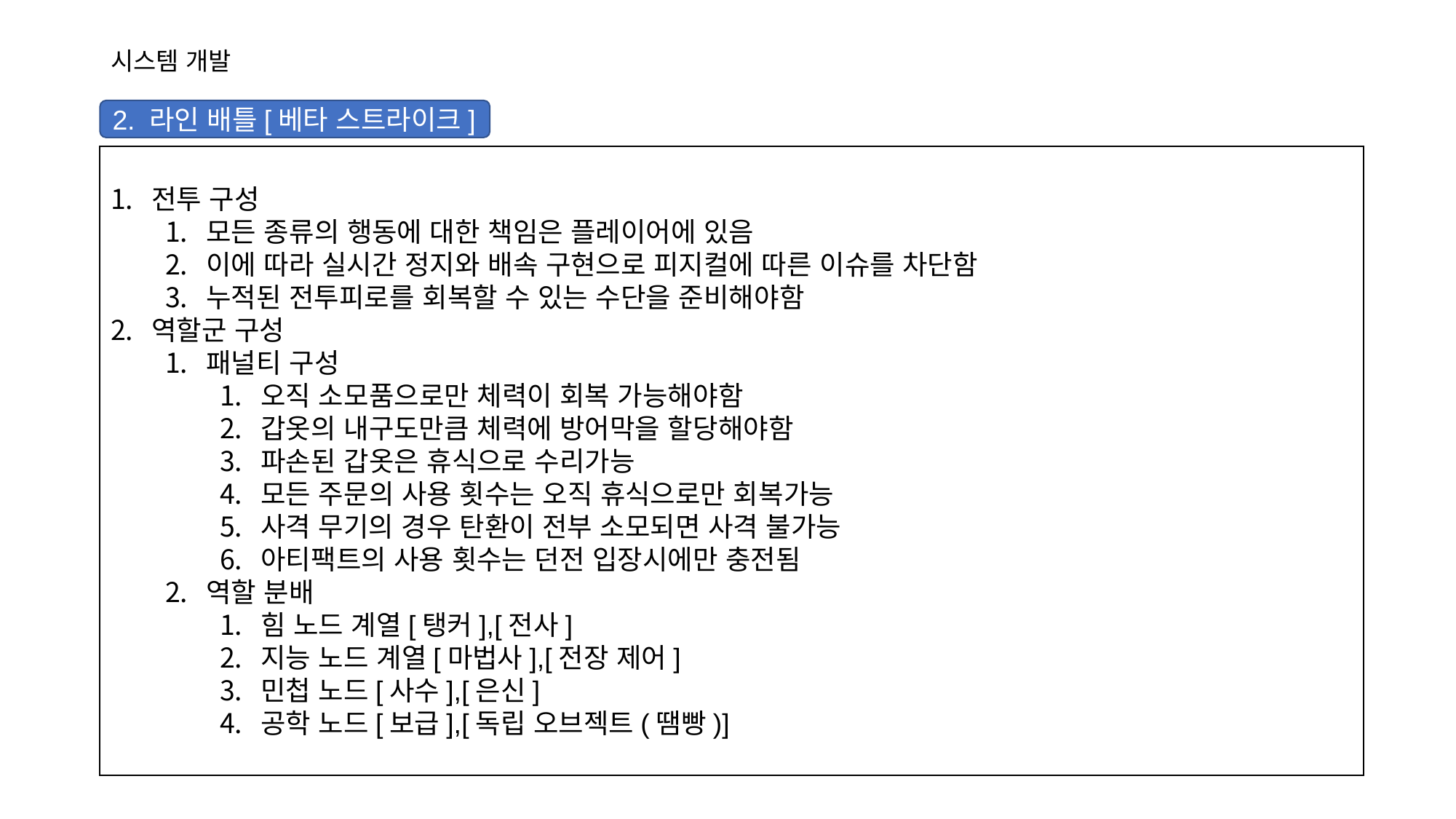

# 시스템 개발
2. 라인 배틀[베타 스트라이크]
전투 구성
모든 종류의 행동에 대한 책임은 플레이어에 있음
이에 따라 실시간 정지와 배속 구현으로 피지컬에 따른 이슈를 차단함
누적된 전투피로를 회복할 수 있는 수단을 준비해야함
역할군 구성
패널티 구성
오직 소모품으로만 체력이 회복 가능해야함
갑옷의 내구도만큼 체력에 방어막을 할당해야함
파손된 갑옷은 휴식으로 수리가능
모든 주문의 사용 횟수는 오직 휴식으로만 회복가능
사격 무기의 경우 탄환이 전부 소모되면 사격 불가능
아티팩트의 사용 횟수는 던전 입장시에만 충전됨
역할 분배
힘 노드 계열[탱커],[전사]
지능 노드 계열[마법사],[전장 제어]
민첩 노드[사수],[은신]
공학 노드[보급],[독립 오브젝트(땜빵)]